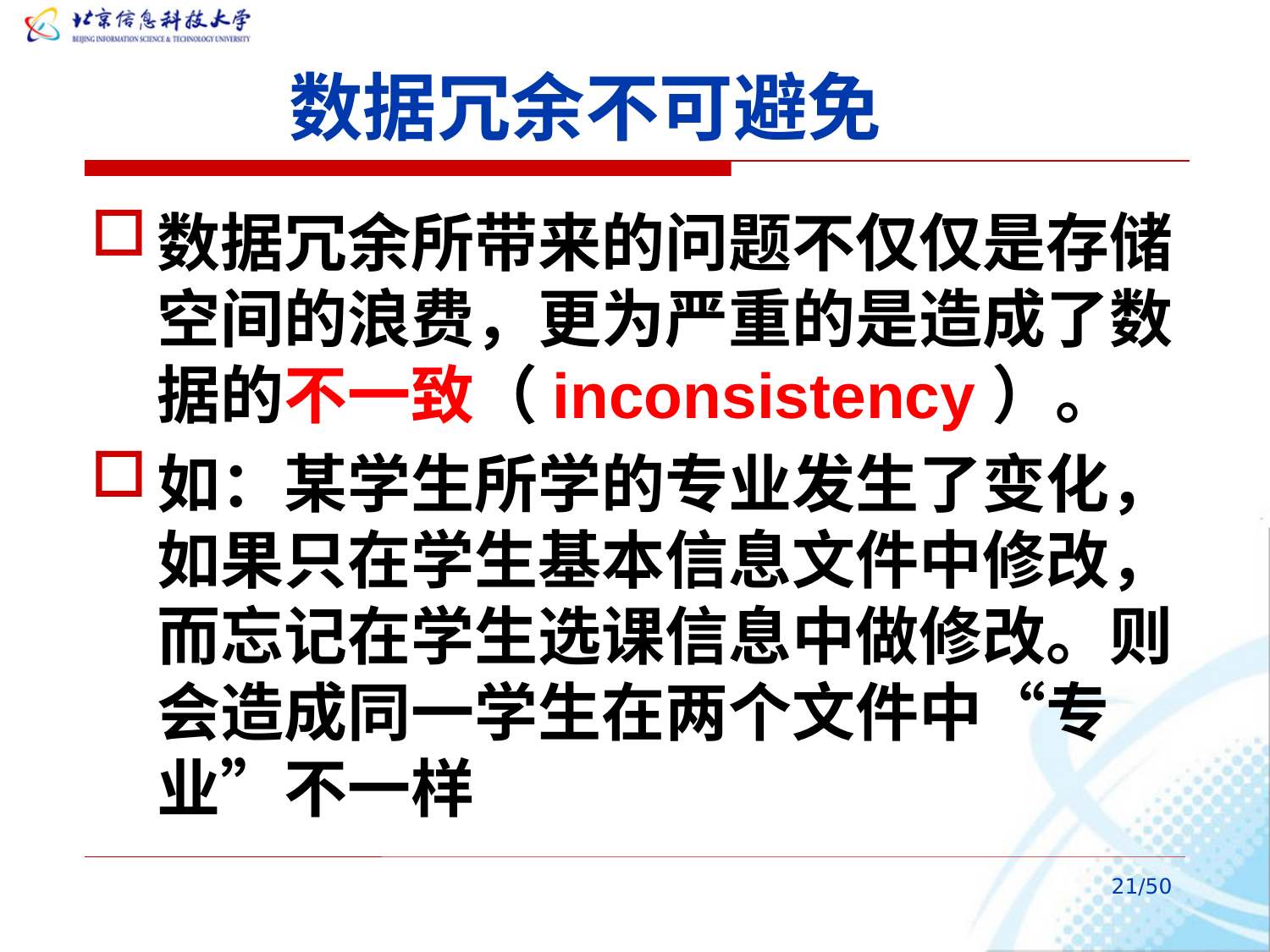

# 数据冗余不可避免
数据冗余所带来的问题不仅仅是存储空间的浪费，更为严重的是造成了数据的不一致（inconsistency）。
如：某学生所学的专业发生了变化，如果只在学生基本信息文件中修改，而忘记在学生选课信息中做修改。则会造成同一学生在两个文件中“专业”不一样

21/50